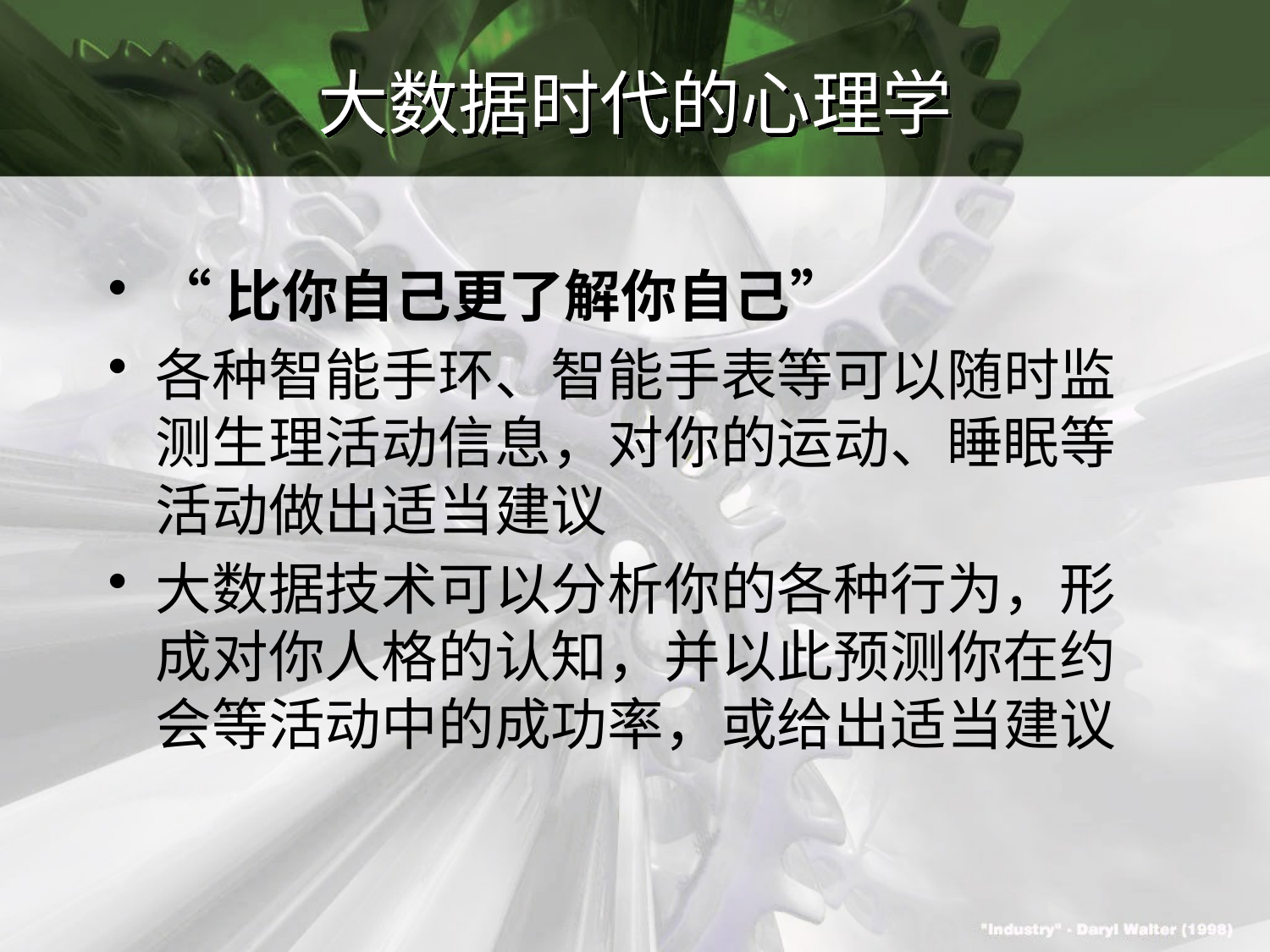

# 大数据时代的心理学
“比你自己更了解你自己”
各种智能手环、智能手表等可以随时监测生理活动信息，对你的运动、睡眠等活动做出适当建议
大数据技术可以分析你的各种行为，形成对你人格的认知，并以此预测你在约会等活动中的成功率，或给出适当建议